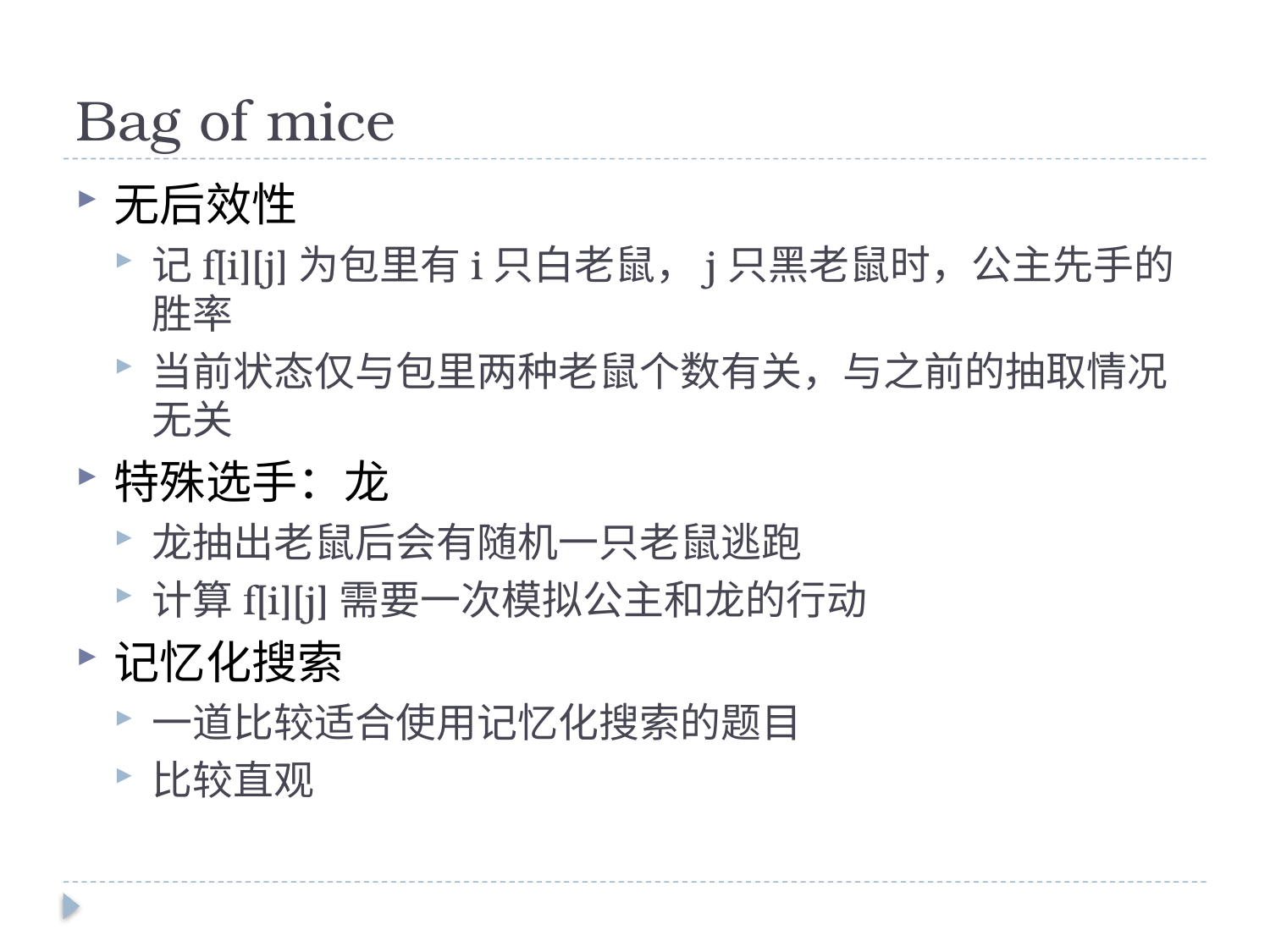

# Bag of mice
无后效性
记f[i][j]为包里有i只白老鼠，j只黑老鼠时，公主先手的胜率
当前状态仅与包里两种老鼠个数有关，与之前的抽取情况无关
特殊选手：龙
龙抽出老鼠后会有随机一只老鼠逃跑
计算f[i][j]需要一次模拟公主和龙的行动
记忆化搜索
一道比较适合使用记忆化搜索的题目
比较直观